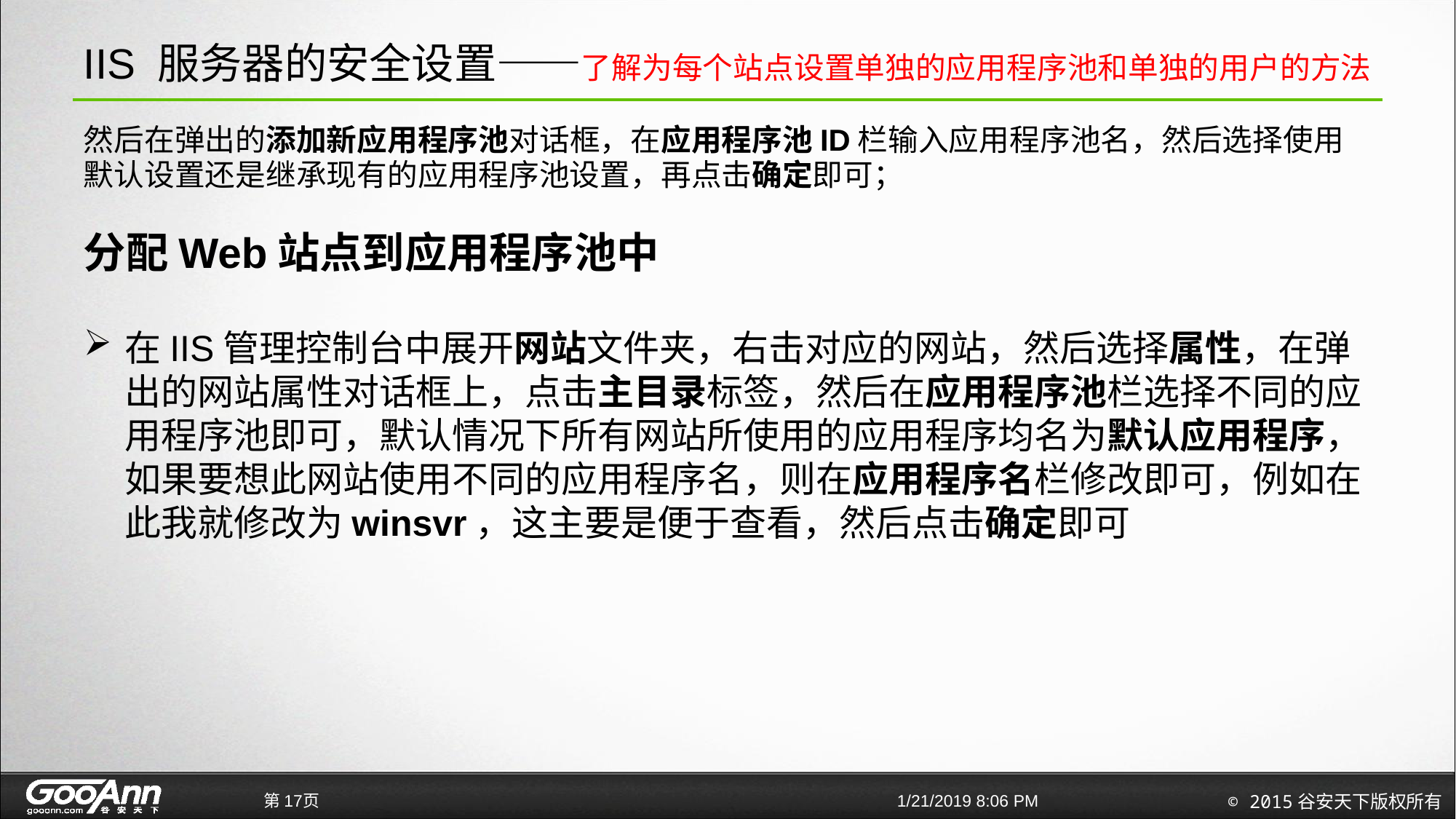

# IIS 服务器的安全设置——了解为每个站点设置单独的应用程序池和单独的用户的方法
然后在弹出的添加新应用程序池对话框，在应用程序池ID栏输入应用程序池名，然后选择使用默认设置还是继承现有的应用程序池设置，再点击确定即可；

分配Web站点到应用程序池中

在IIS管理控制台中展开网站文件夹，右击对应的网站，然后选择属性，在弹出的网站属性对话框上，点击主目录标签，然后在应用程序池栏选择不同的应用程序池即可，默认情况下所有网站所使用的应用程序均名为默认应用程序，如果要想此网站使用不同的应用程序名，则在应用程序名栏修改即可，例如在此我就修改为winsvr，这主要是便于查看，然后点击确定即可